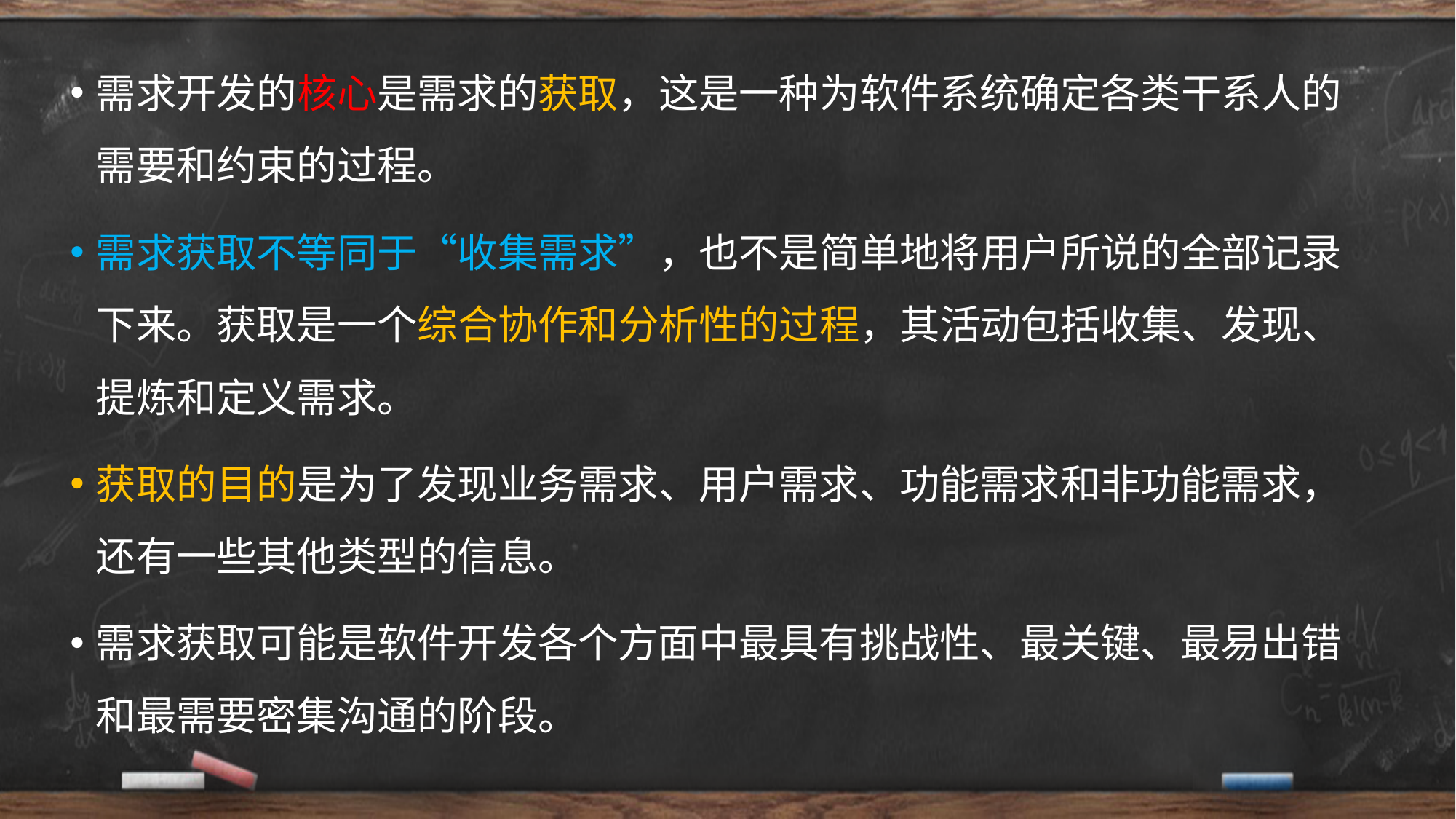

需求开发的核心是需求的获取，这是一种为软件系统确定各类干系人的需要和约束的过程。
需求获取不等同于“收集需求”，也不是简单地将用户所说的全部记录下来。获取是一个综合协作和分析性的过程，其活动包括收集、发现、提炼和定义需求。
获取的目的是为了发现业务需求、用户需求、功能需求和非功能需求，还有一些其他类型的信息。
需求获取可能是软件开发各个方面中最具有挑战性、最关键、最易出错和最需要密集沟通的阶段。